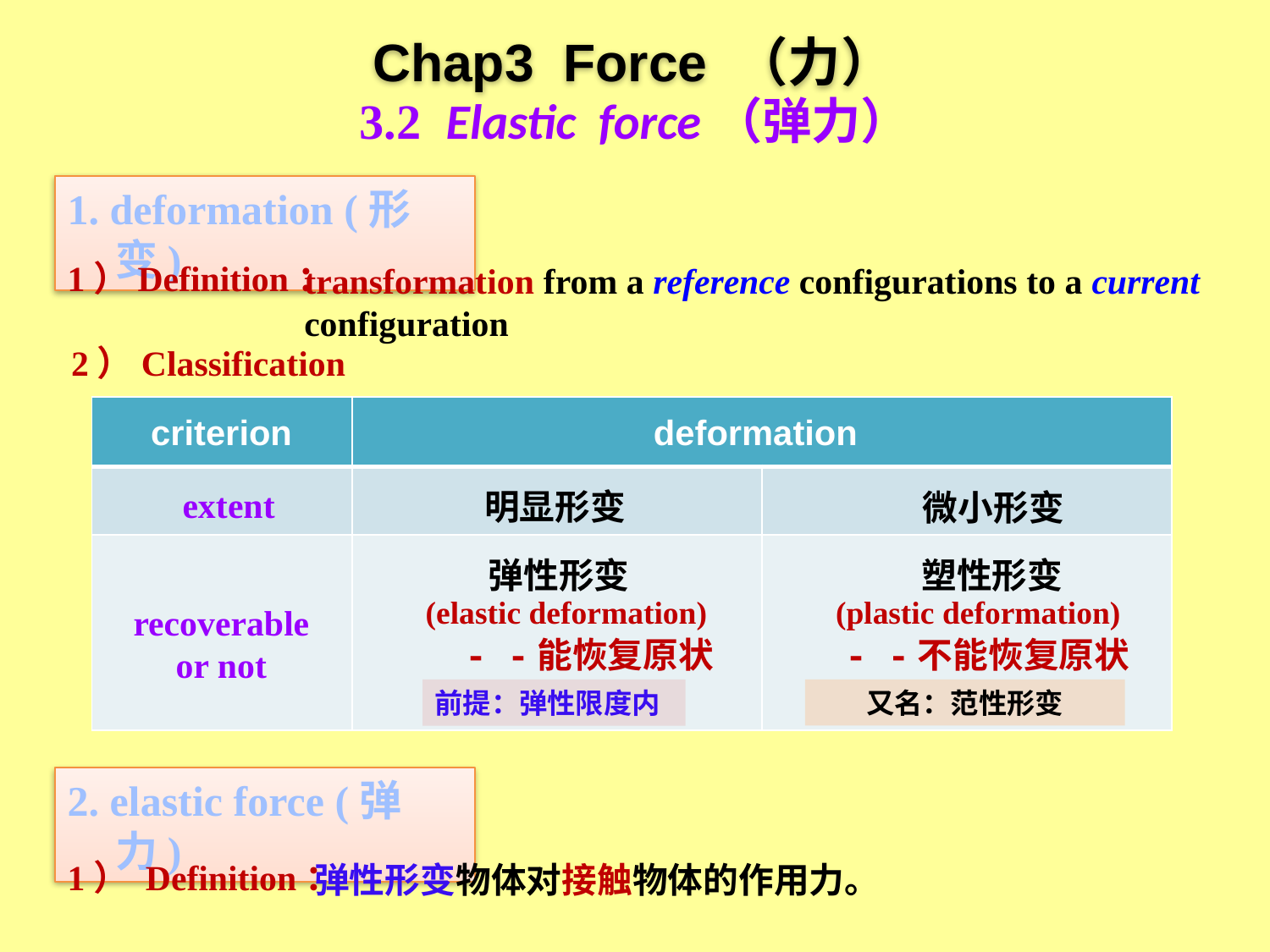

Chap3  Force （力）
3.2  Elastic  force（弹力）
1. deformation (形变)
1）Definition：
transformation from a reference configurations to a current configuration
2）Classification:
|  |  |  |
| --- | --- | --- |
|  |  |  |
|  |  |  |
criterion
deformation
extent
明显形变
微小形变
弹性形变
塑性形变
(elastic deformation)
(plastic deformation)
recoverable or not
- -能恢复原状
- -不能恢复原状
又名：范性形变
前提：弹性限度内
2. elastic force (弹力)
1） Definition：
弹性形变物体对接触物体的作用力。